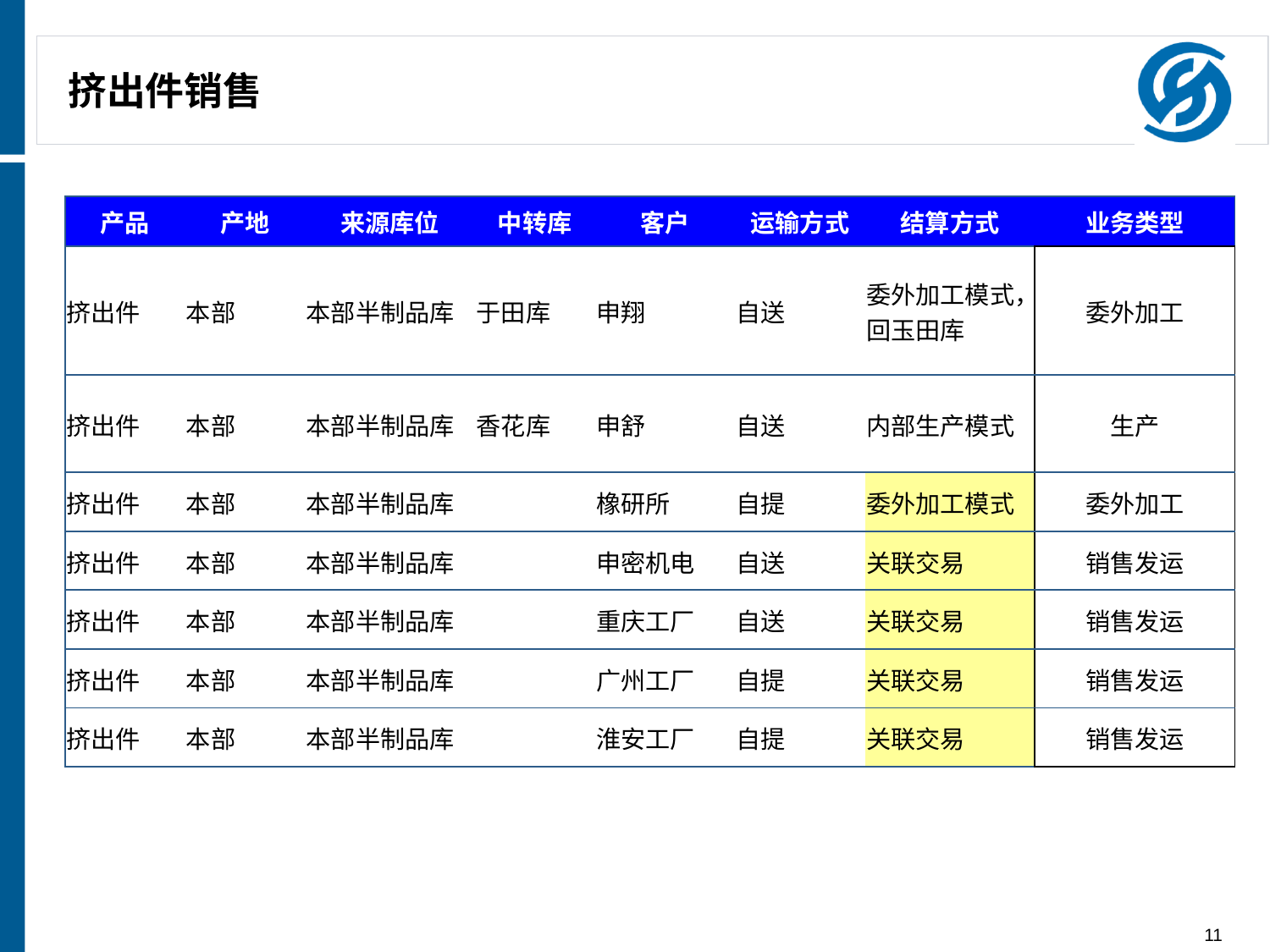

# 挤出件销售
| 产品 | 产地 | 来源库位 | 中转库 | 客户 | 运输方式 | 结算方式 | 业务类型 |
| --- | --- | --- | --- | --- | --- | --- | --- |
| 挤出件 | 本部 | 本部半制品库 | 于田库 | 申翔 | 自送 | 委外加工模式，回玉田库 | 委外加工 |
| 挤出件 | 本部 | 本部半制品库 | 香花库 | 申舒 | 自送 | 内部生产模式 | 生产 |
| 挤出件 | 本部 | 本部半制品库 |  | 橡研所 | 自提 | 委外加工模式 | 委外加工 |
| 挤出件 | 本部 | 本部半制品库 |  | 申密机电 | 自送 | 关联交易 | 销售发运 |
| 挤出件 | 本部 | 本部半制品库 |  | 重庆工厂 | 自送 | 关联交易 | 销售发运 |
| 挤出件 | 本部 | 本部半制品库 |  | 广州工厂 | 自提 | 关联交易 | 销售发运 |
| 挤出件 | 本部 | 本部半制品库 |  | 淮安工厂 | 自提 | 关联交易 | 销售发运 |
11